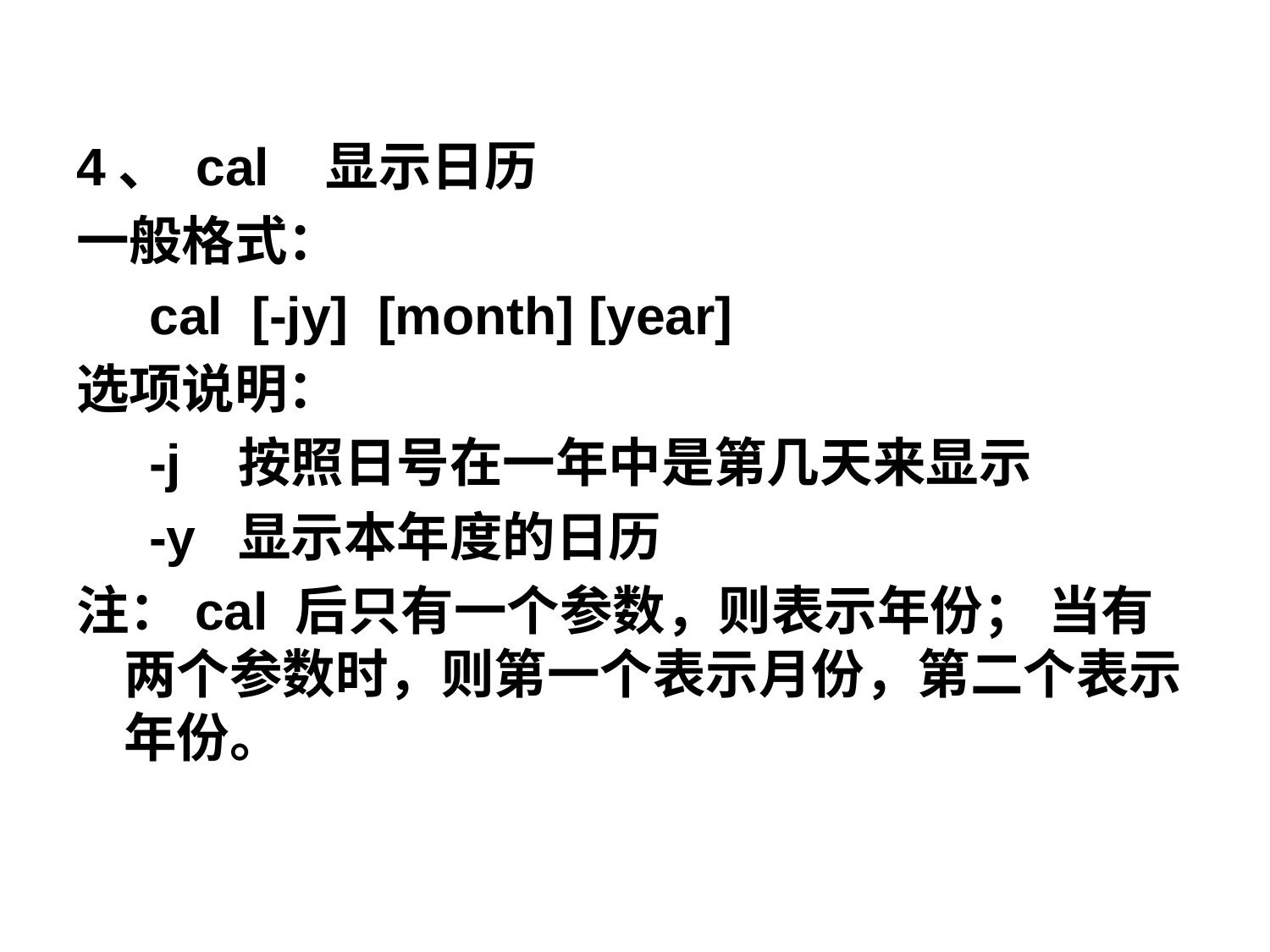

# 4、 cal   显示日历
一般格式：
     cal  [-jy]  [month] [year]
选项说明：
     -j   按照日号在一年中是第几天来显示
     -y  显示本年度的日历
注：cal 后只有一个参数，则表示年份； 当有    两个参数时，则第一个表示月份，第二个表示年份。